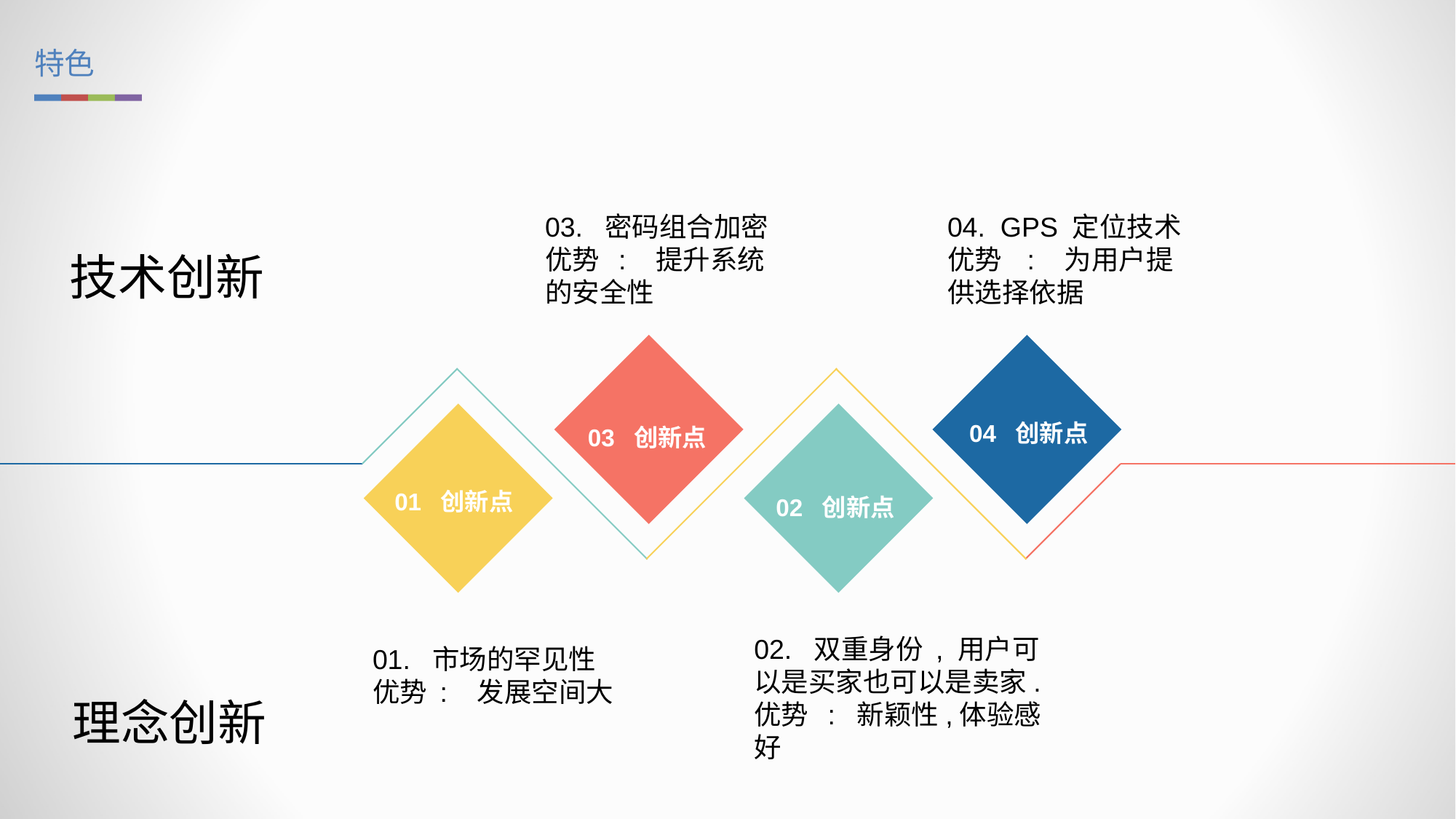

特色

03.  密码组合加密
优势  :   提升系统的安全性
04.  GPS 定位技术
优势   :   为用户提供选择依据
技术创新

03  创新点

04  创新点

01  创新点

02  创新点
02.  双重身份 , 用户可以是买家也可以是卖家.
优势  :  新颖性,体验感好
01.  市场的罕见性
优势 :   发展空间大
理念创新